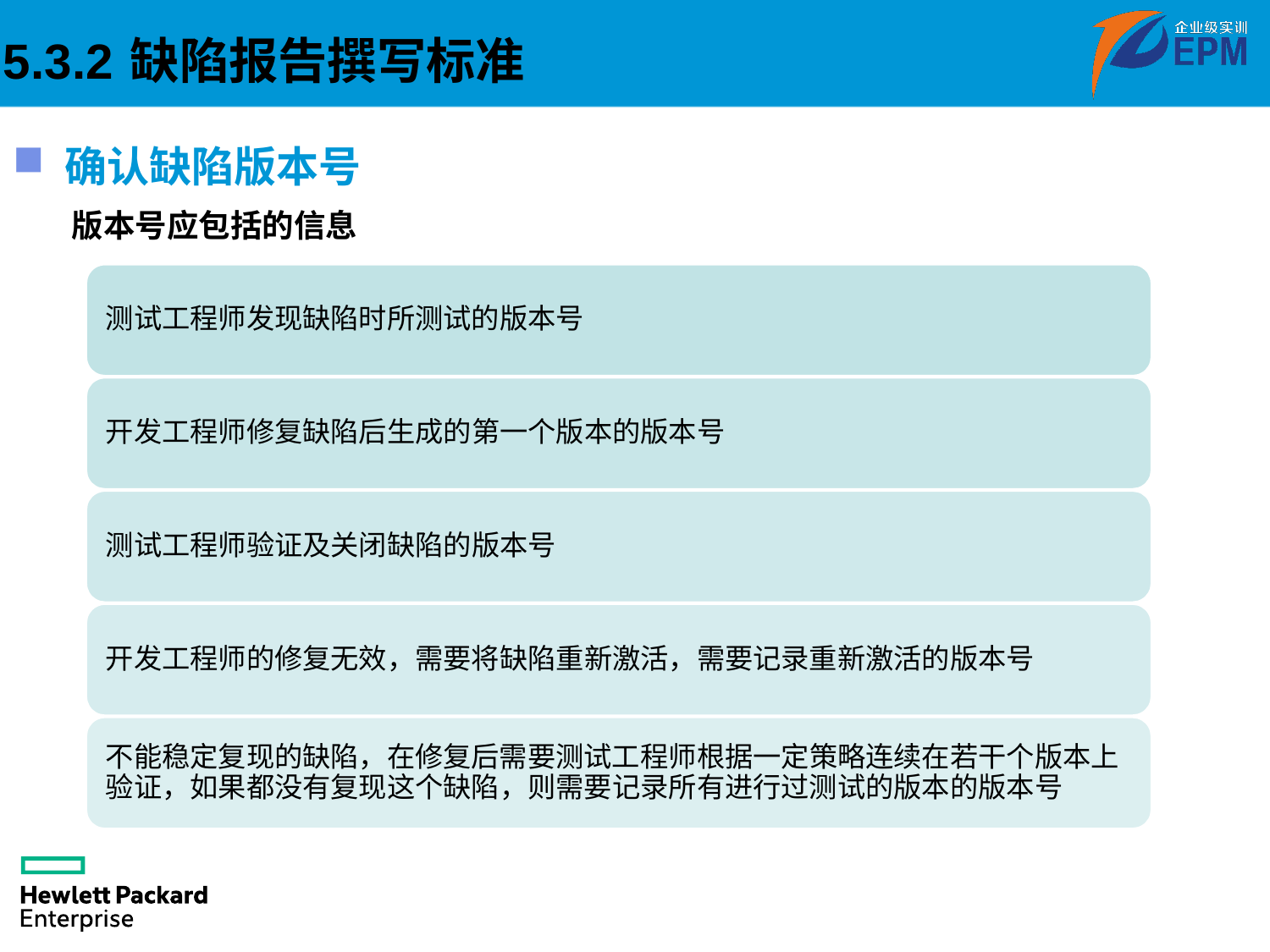

# 5.3.2	缺陷报告撰写标准
 确认缺陷版本号
版本号应包括的信息

测试工程师发现缺陷时所测试的版本号
开发工程师修复缺陷后生成的第一个版本的版本号
测试工程师验证及关闭缺陷的版本号
开发工程师的修复无效，需要将缺陷重新激活，需要记录重新激活的版本号
不能稳定复现的缺陷，在修复后需要测试工程师根据一定策略连续在若干个版本上验证，如果都没有复现这个缺陷，则需要记录所有进行过测试的版本的版本号